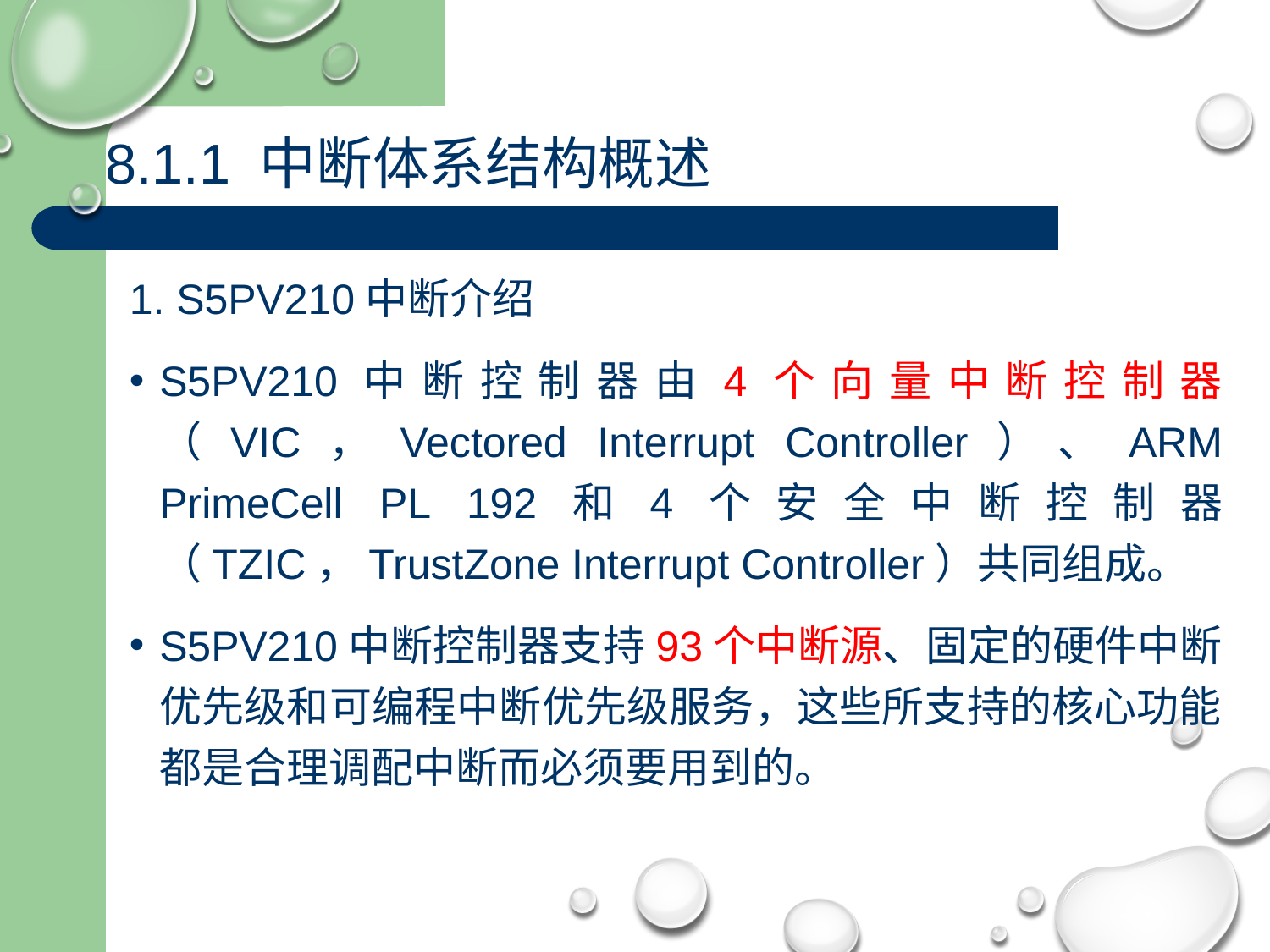

8.1.1 中断体系结构概述
1. S5PV210中断介绍
S5PV210中断控制器由4个向量中断控制器（VIC，Vectored Interrupt Controller）、ARM PrimeCell PL 192和4个安全中断控制器（TZIC，TrustZone Interrupt Controller）共同组成。
S5PV210中断控制器支持93个中断源、固定的硬件中断优先级和可编程中断优先级服务，这些所支持的核心功能都是合理调配中断而必须要用到的。